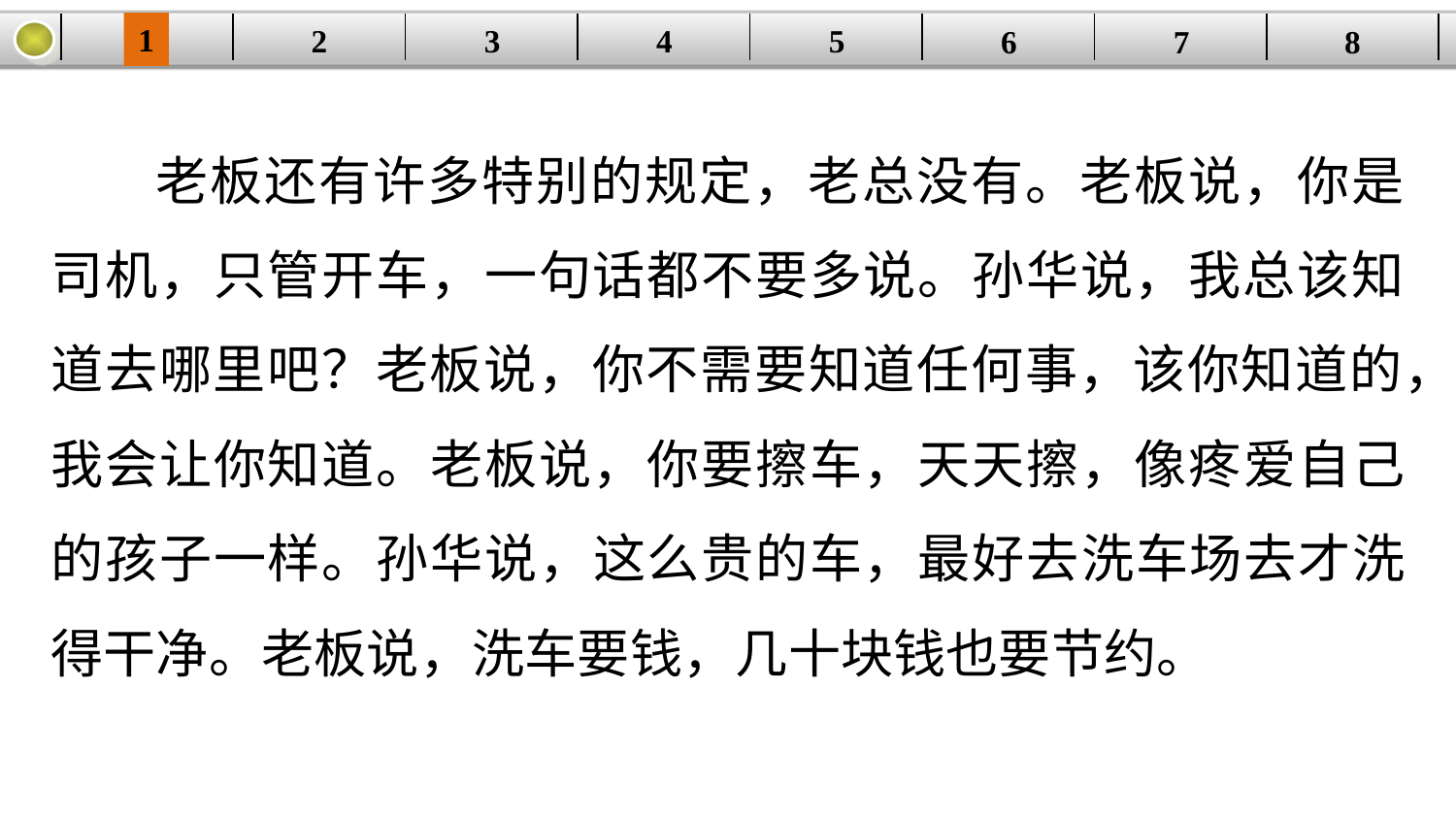

1
2
3
4
|  |  |  |  |  |  |  |  |
| --- | --- | --- | --- | --- | --- | --- | --- |
5
6
7
8

老板还有许多特别的规定，老总没有。老板说，你是司机，只管开车，一句话都不要多说。孙华说，我总该知道去哪里吧？老板说，你不需要知道任何事，该你知道的，我会让你知道。老板说，你要擦车，天天擦，像疼爱自己的孩子一样。孙华说，这么贵的车，最好去洗车场去才洗得干净。老板说，洗车要钱，几十块钱也要节约。